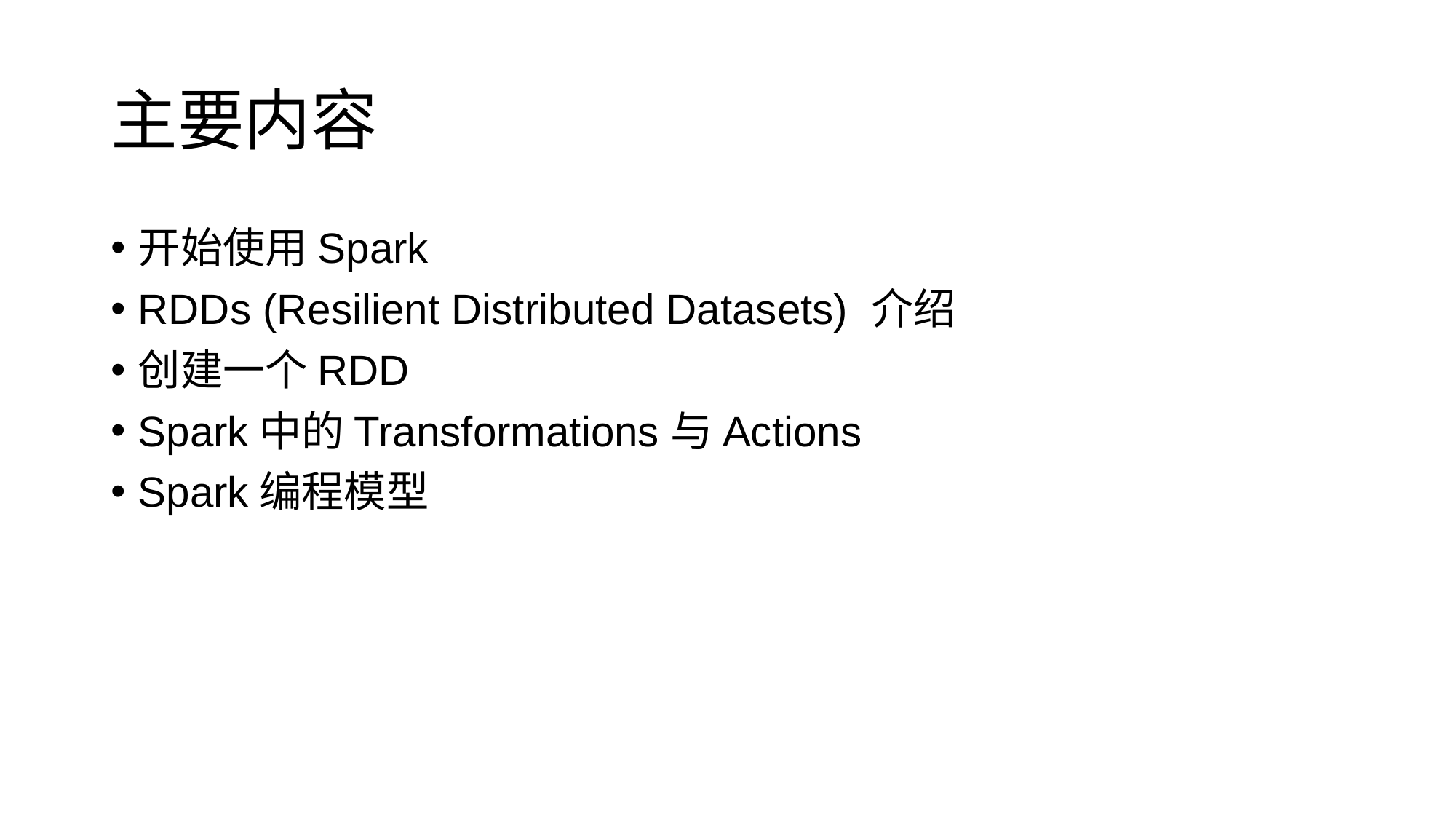

# 主要内容
开始使用Spark
RDDs (Resilient Distributed Datasets) 介绍
创建一个RDD
Spark中的Transformations与Actions
Spark编程模型